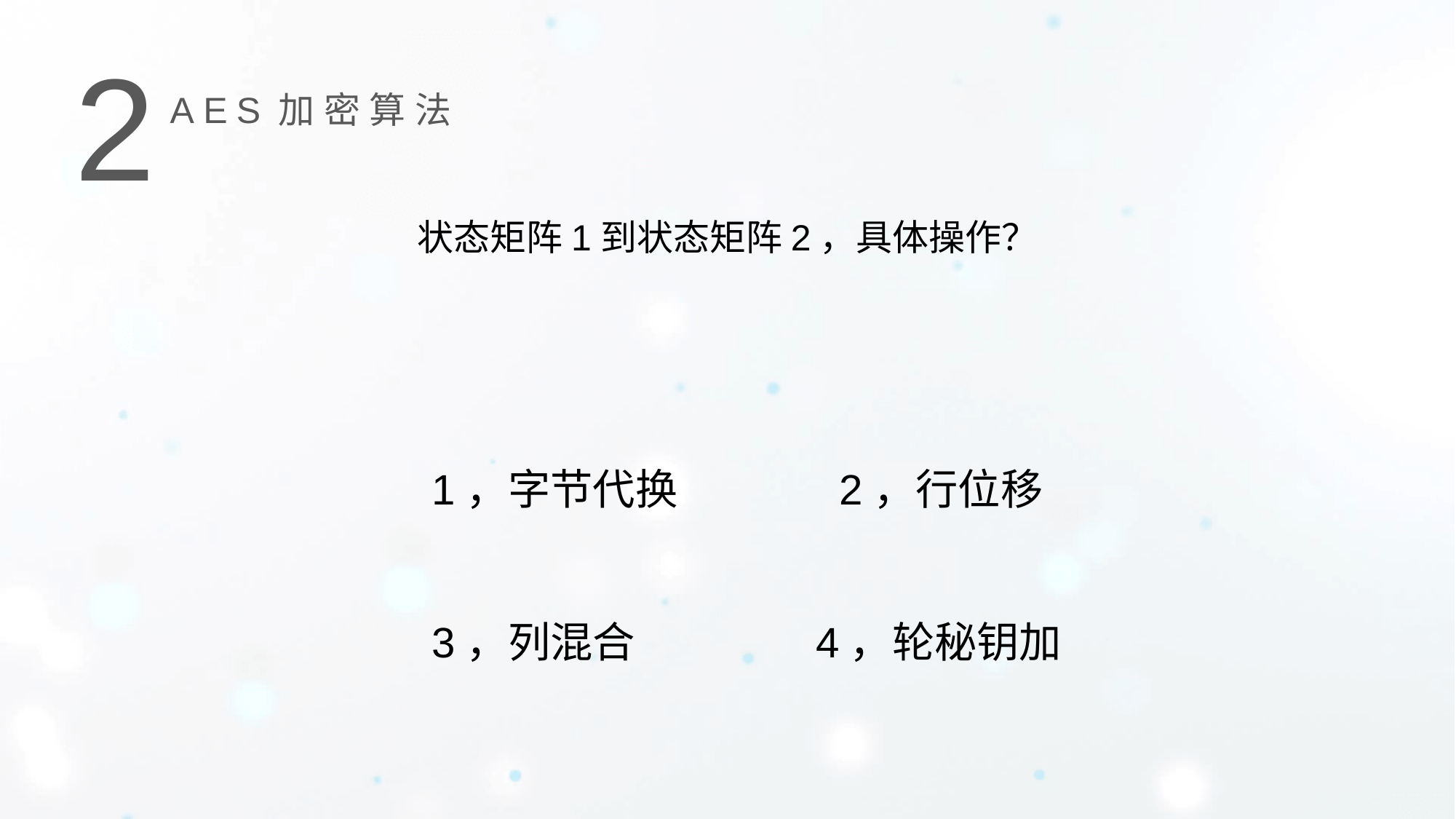

2
AES加密算法
状态矩阵1到状态矩阵2，具体操作？
1，字节代换                2，行位移

3，列混合                  4，轮秘钥加